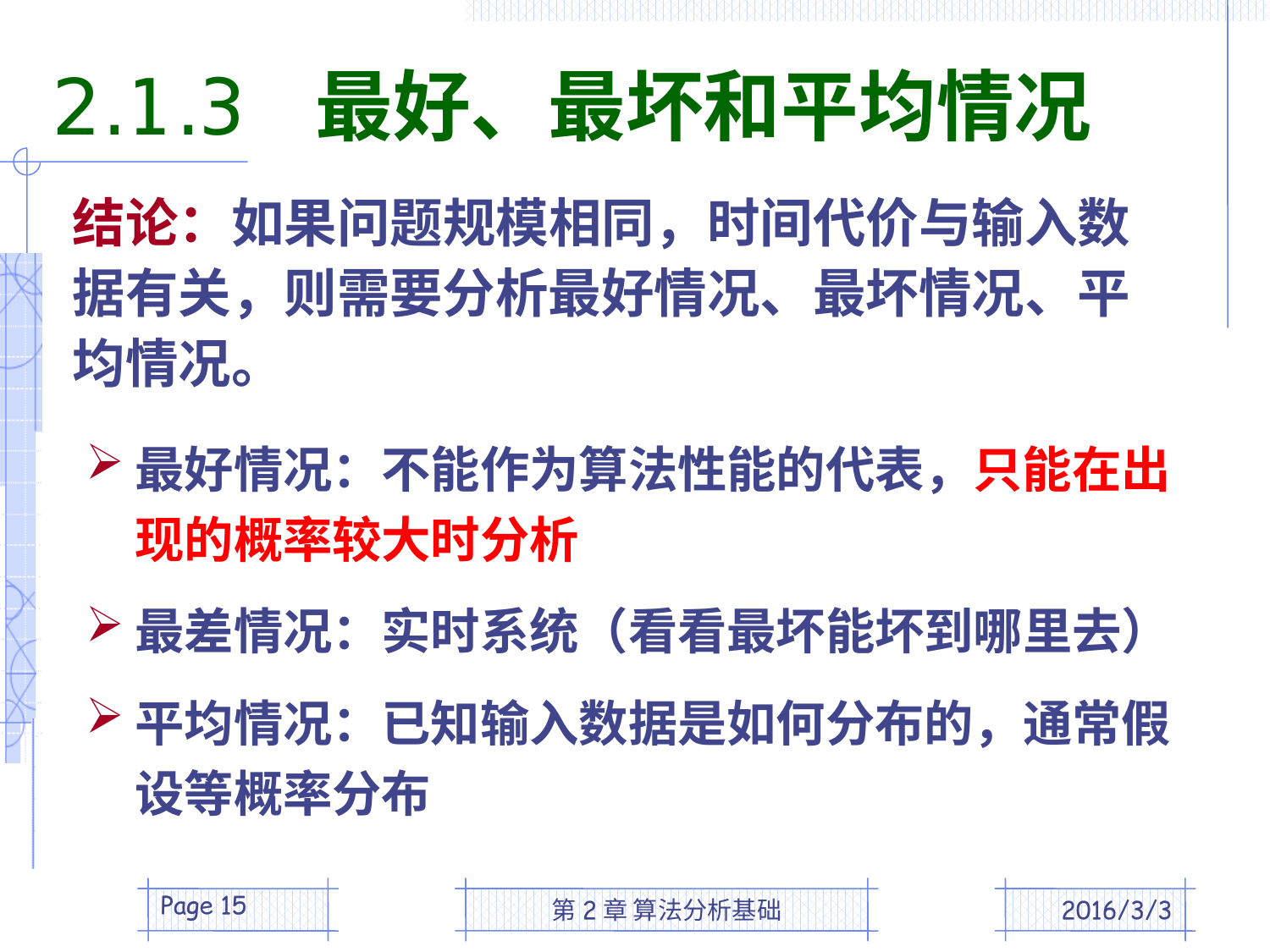

2.1.3  最好、最坏和平均情况
结论：如果问题规模相同，时间代价与输入数据有关，则需要分析最好情况、最坏情况、平均情况。
最好情况：不能作为算法性能的代表，只能在出现的概率较大时分析
最差情况：实时系统（看看最坏能坏到哪里去）
平均情况：已知输入数据是如何分布的，通常假设等概率分布
Page 15
第2章 算法分析基础
2016/3/3